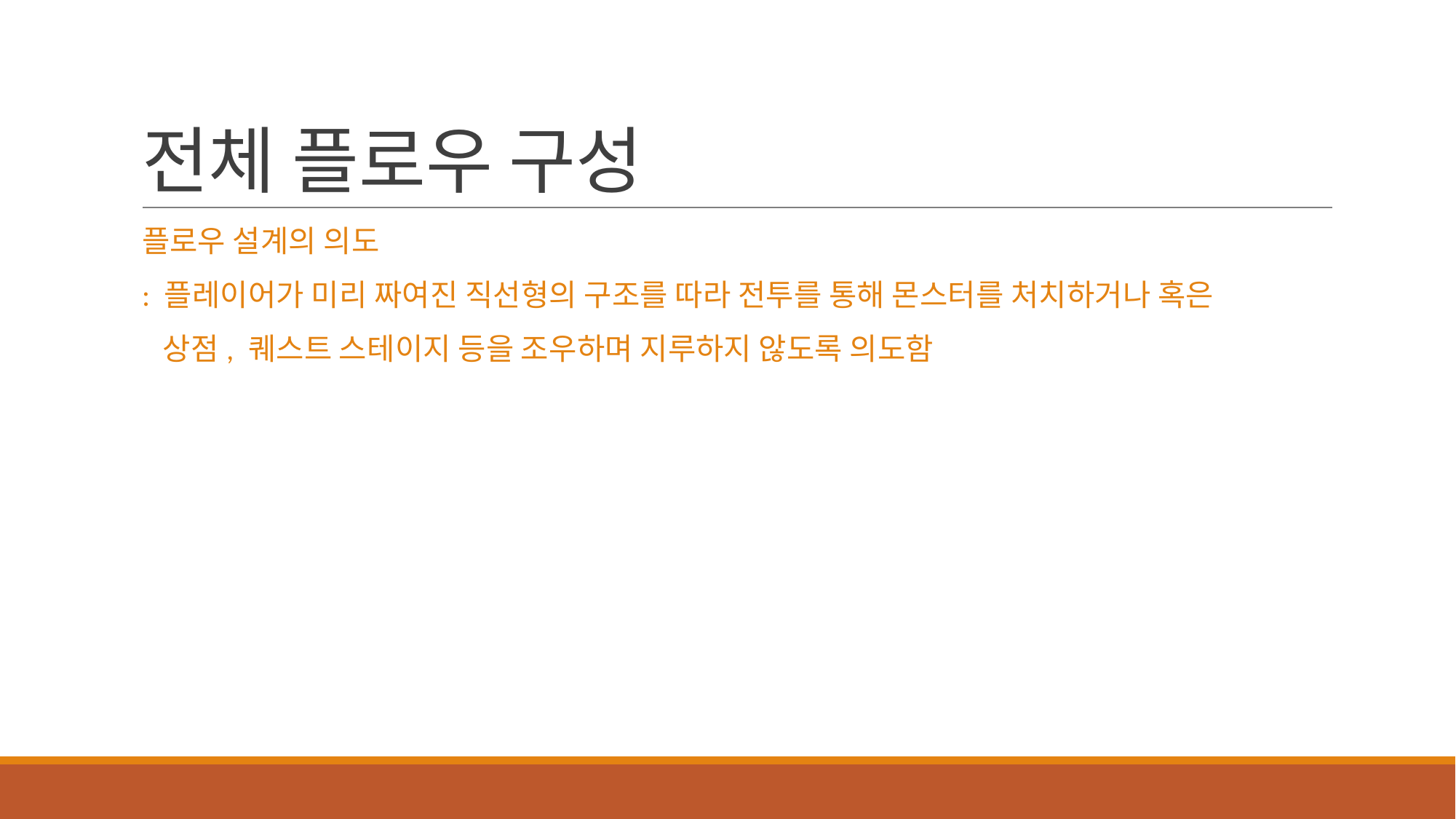

# 전체 플로우 구성
플로우 설계의 의도
: 플레이어가 미리 짜여진 직선형의 구조를 따라 전투를 통해 몬스터를 처치하거나 혹은
  상점, 퀘스트 스테이지 등을 조우하며 지루하지 않도록 의도함